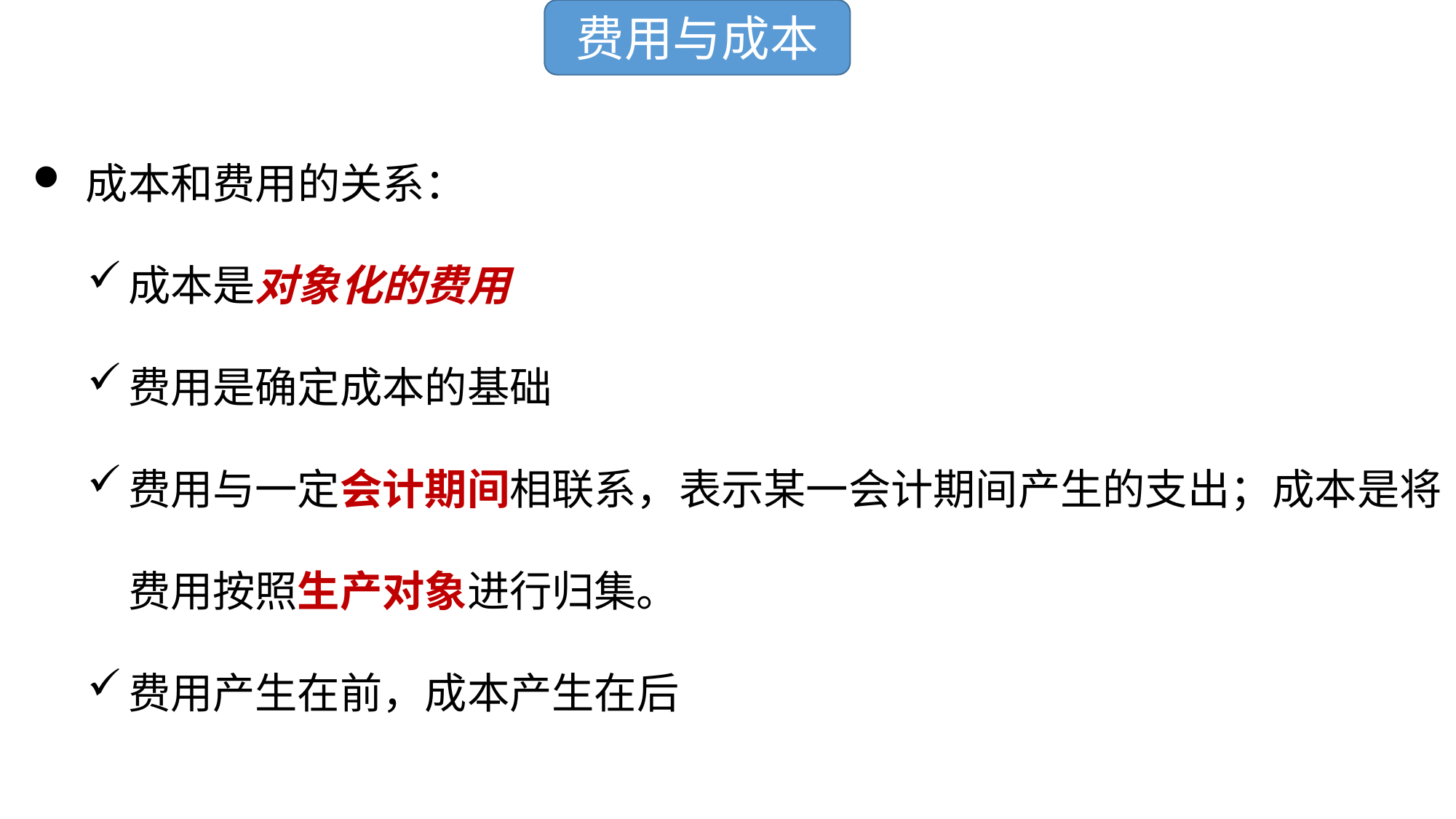

费用与成本
 成本和费用的关系：
成本是对象化的费用
费用是确定成本的基础
费用与一定会计期间相联系，表示某一会计期间产生的支出；成本是将费用按照生产对象进行归集。
费用产生在前，成本产生在后